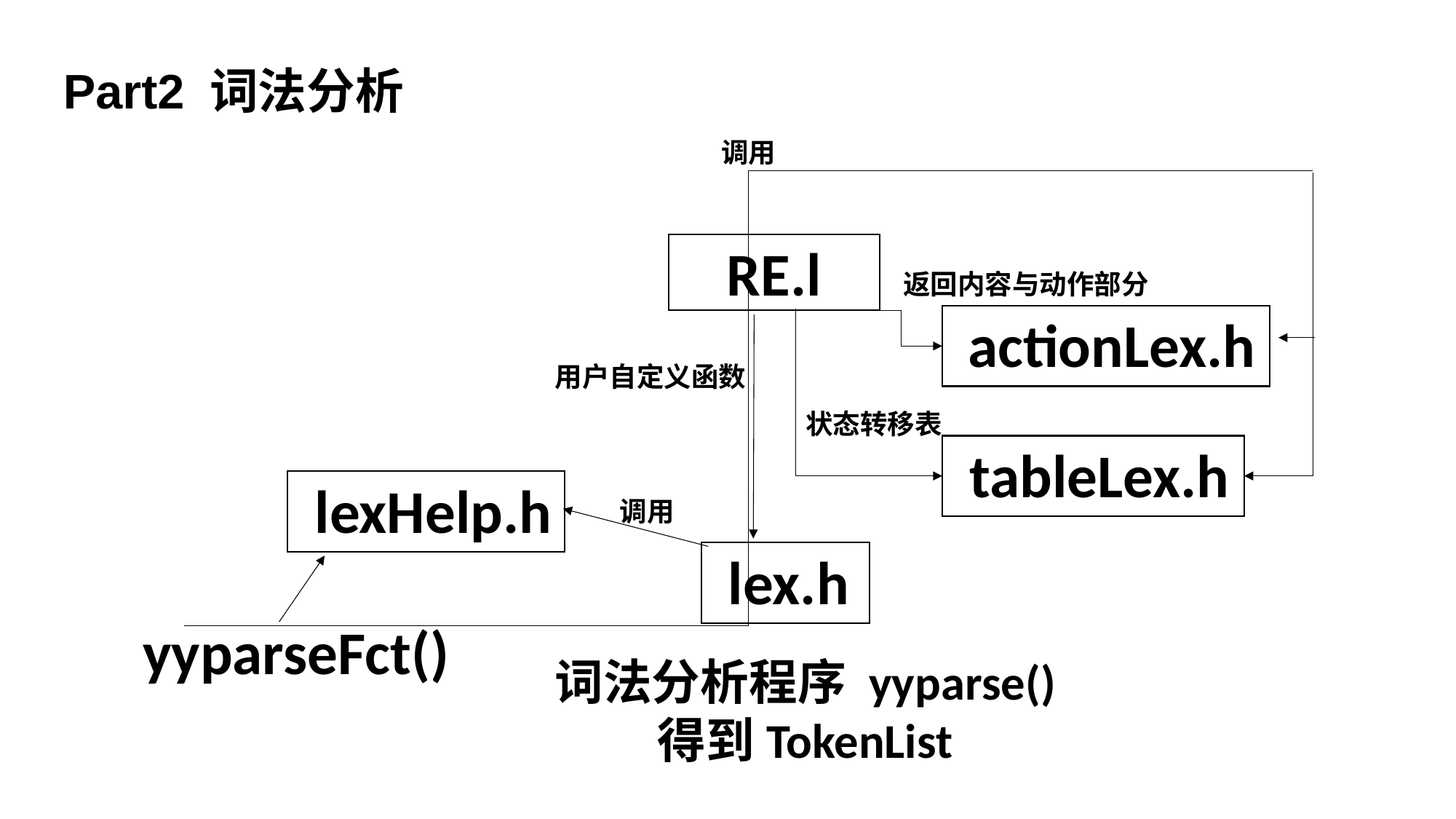

Part2 词法分析
调用
RE.l

返回内容与动作部分
actionLex.h

用户自定义函数
状态转移表
tableLex.h

lexHelp.h

调用
lex.h

yyparseFct()
词法分析程序 yyparse()
得到TokenList